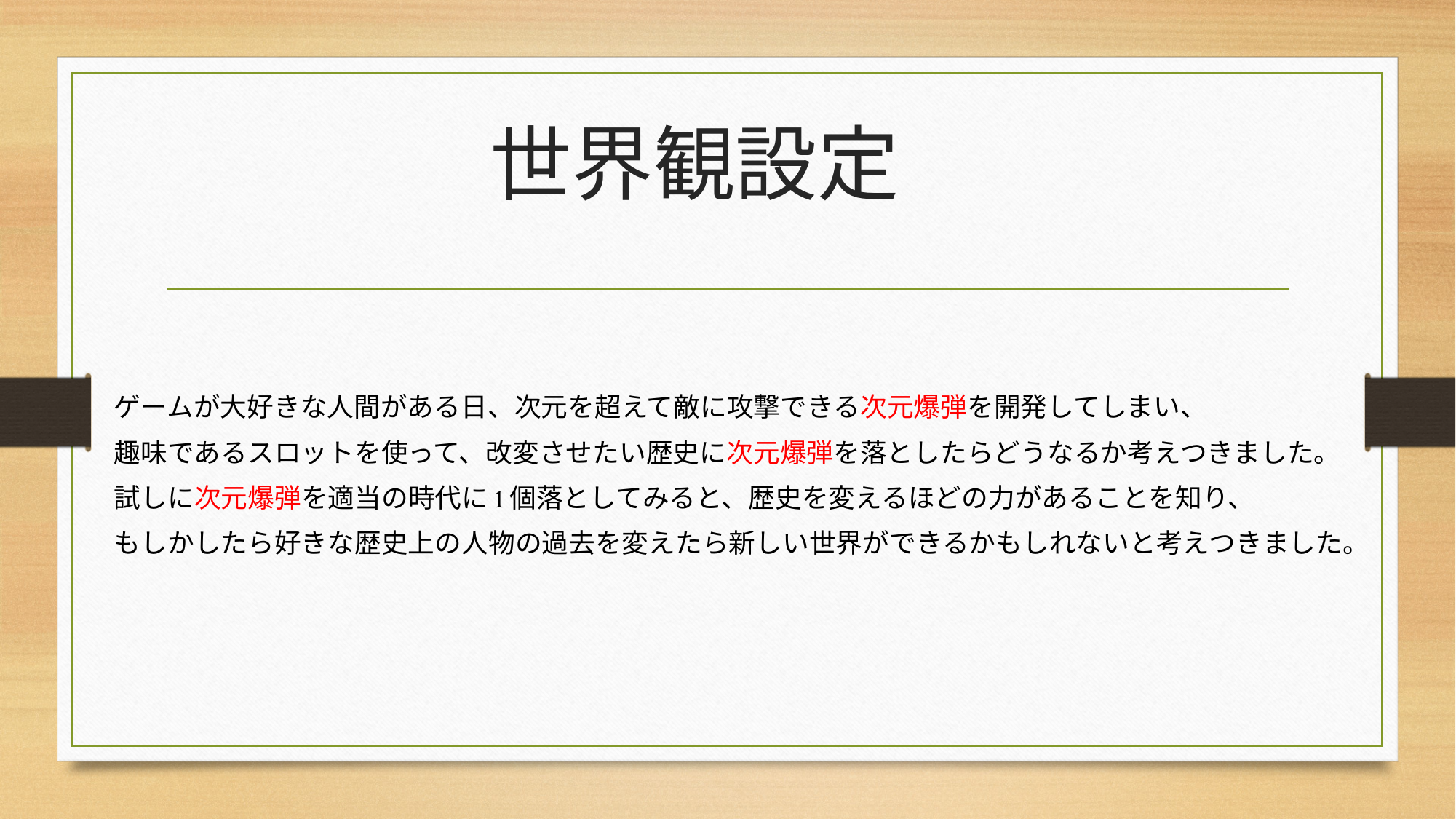

# 世界観設定
ゲームが大好きな人間がある日、次元を超えて敵に攻撃できる次元爆弾を開発してしまい、
趣味であるスロットを使って、改変させたい歴史に次元爆弾を落としたらどうなるか考えつきました。
試しに次元爆弾を適当の時代に1個落としてみると、歴史を変えるほどの力があることを知り、
もしかしたら好きな歴史上の人物の過去を変えたら新しい世界ができるかもしれないと考えつきました。